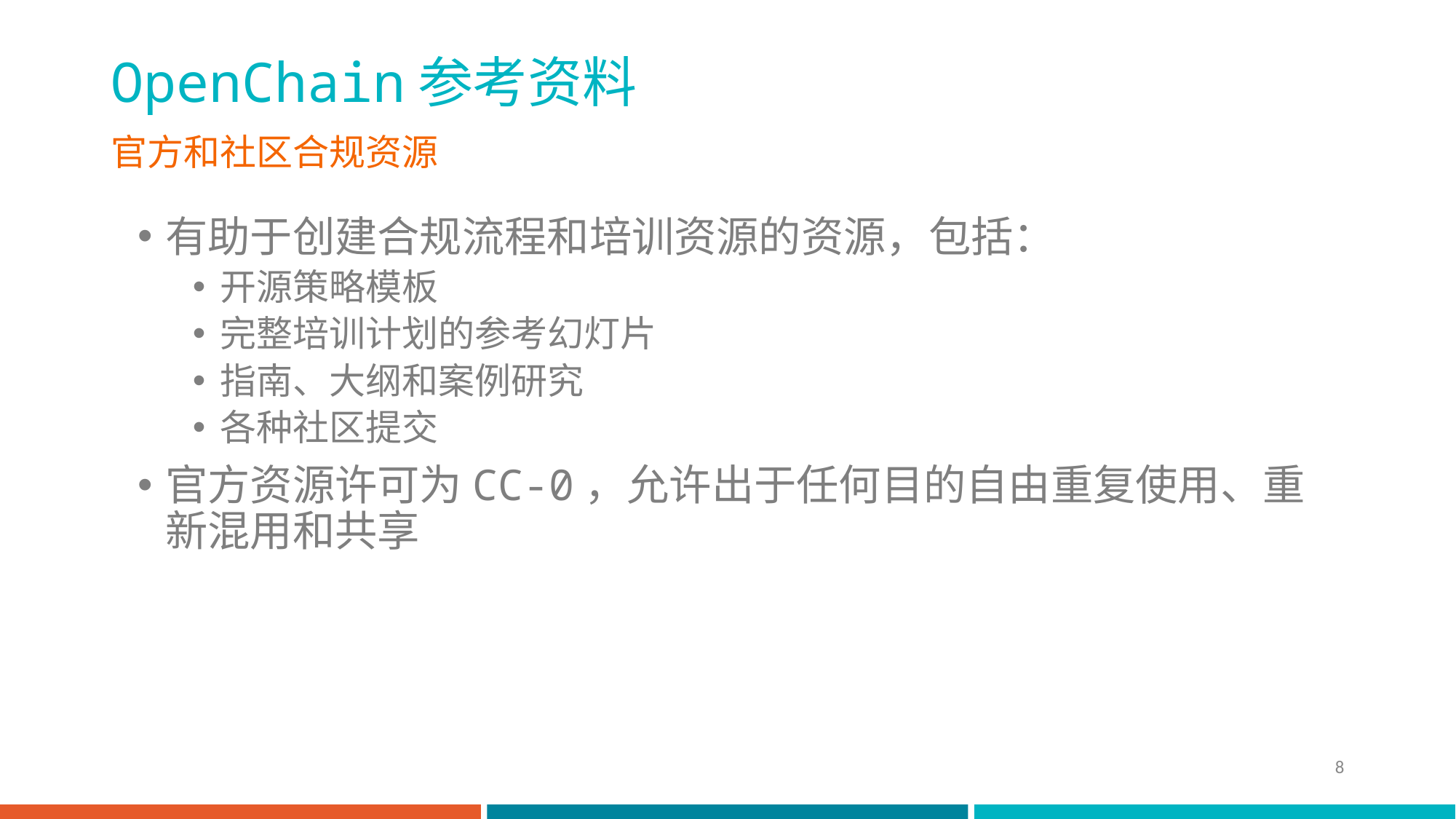

# OpenChain参考资料
官方和社区合规资源
有助于创建合规流程和培训资源的资源，包括：
开源策略模板
完整培训计划的参考幻灯片
指南、大纲和案例研究
各种社区提交
官方资源许可为CC-0，允许出于任何目的自由重复使用、重新混用和共享
8